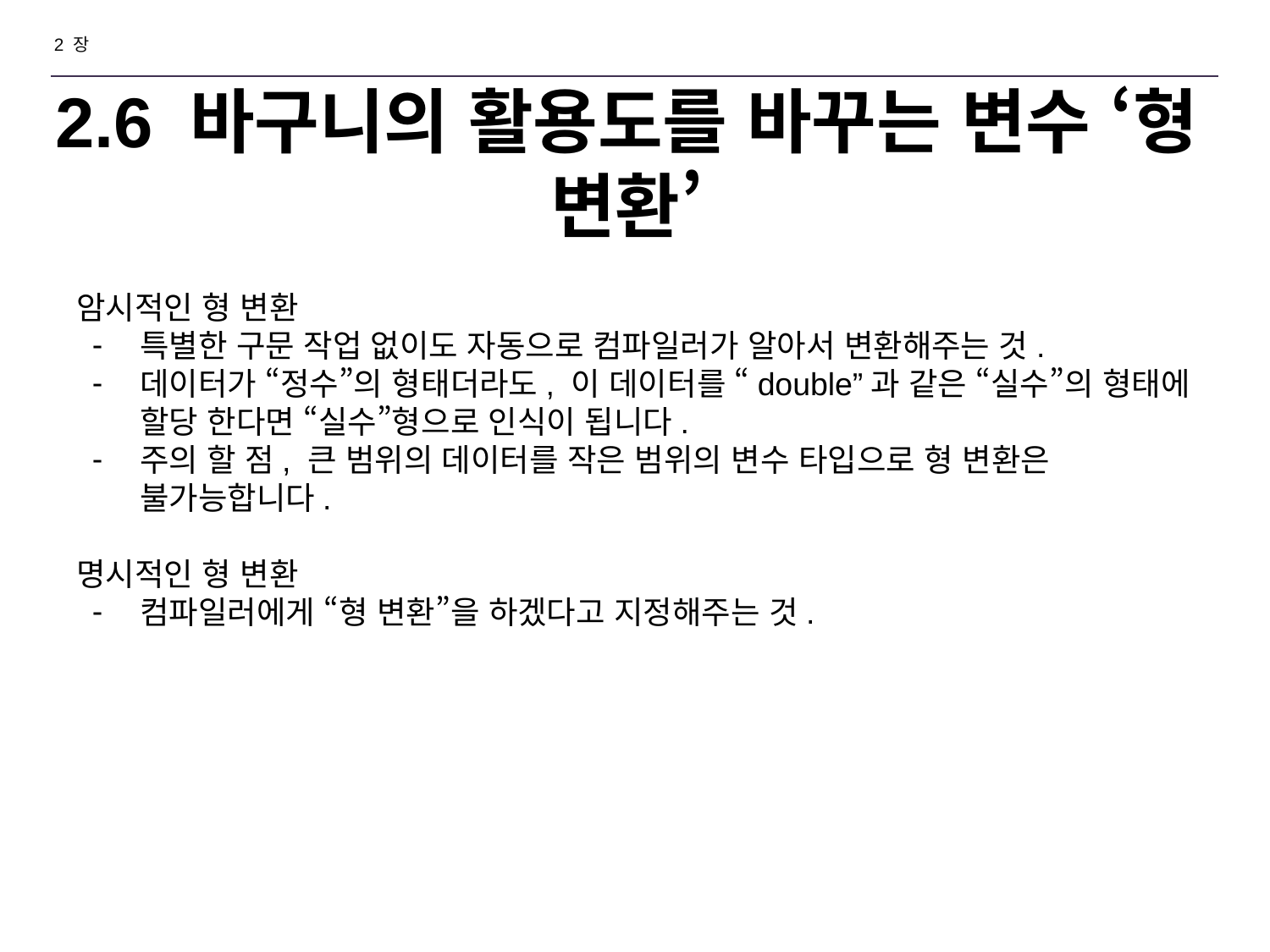

2 장
# 2.6 바구니의 활용도를 바꾸는 변수 ‘형 변환’
암시적인 형 변환
특별한 구문 작업 없이도 자동으로 컴파일러가 알아서 변환해주는 것.
데이터가 “정수”의 형태더라도, 이 데이터를 “double”과 같은 “실수”의 형태에 할당 한다면 “실수”형으로 인식이 됩니다.
주의 할 점, 큰 범위의 데이터를 작은 범위의 변수 타입으로 형 변환은 불가능합니다.

명시적인 형 변환
컴파일러에게 “형 변환”을 하겠다고 지정해주는 것.